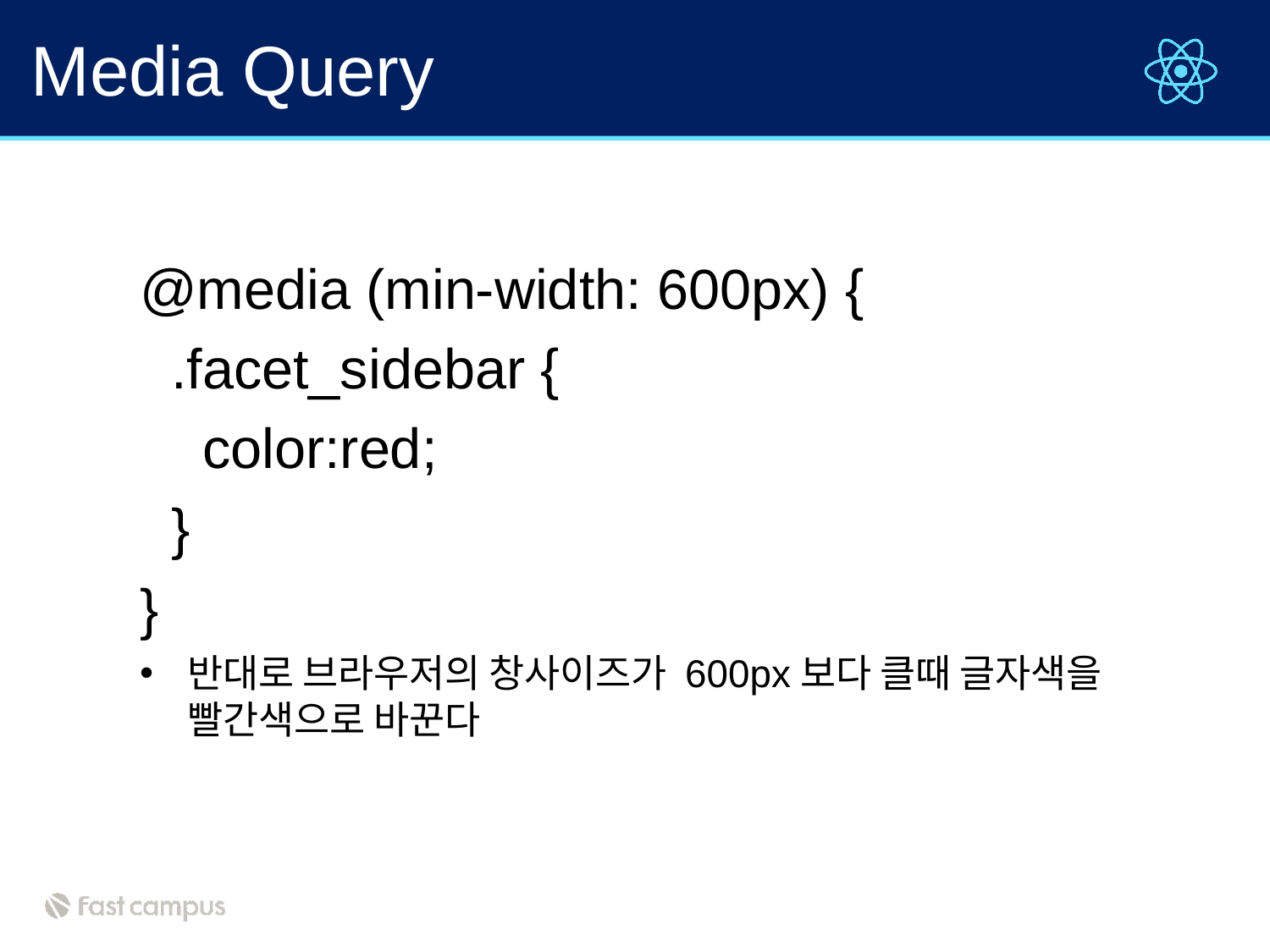

# Media Query
@media (min-width: 600px) {
  .facet_sidebar {
    color:red;
  }
}
반대로 브라우저의 창사이즈가 600px보다 클때 글자색을 빨간색으로 바꾼다